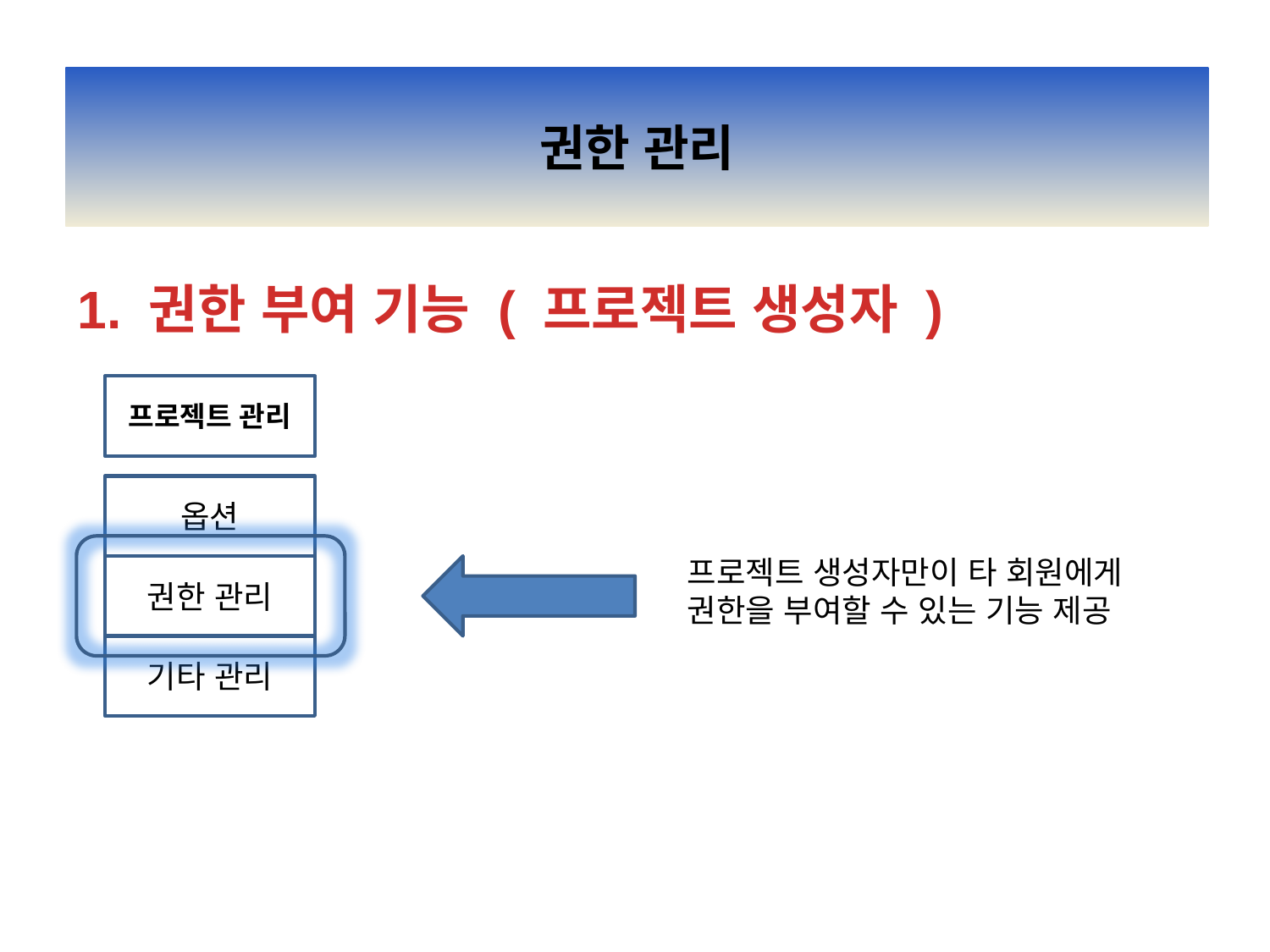

권한 관리
1. 권한 부여 기능 ( 프로젝트 생성자 )
프로젝트 관리
옵션

프로젝트 생성자만이 타 회원에게 권한을 부여할 수 있는 기능 제공
권한 관리

기타 관리